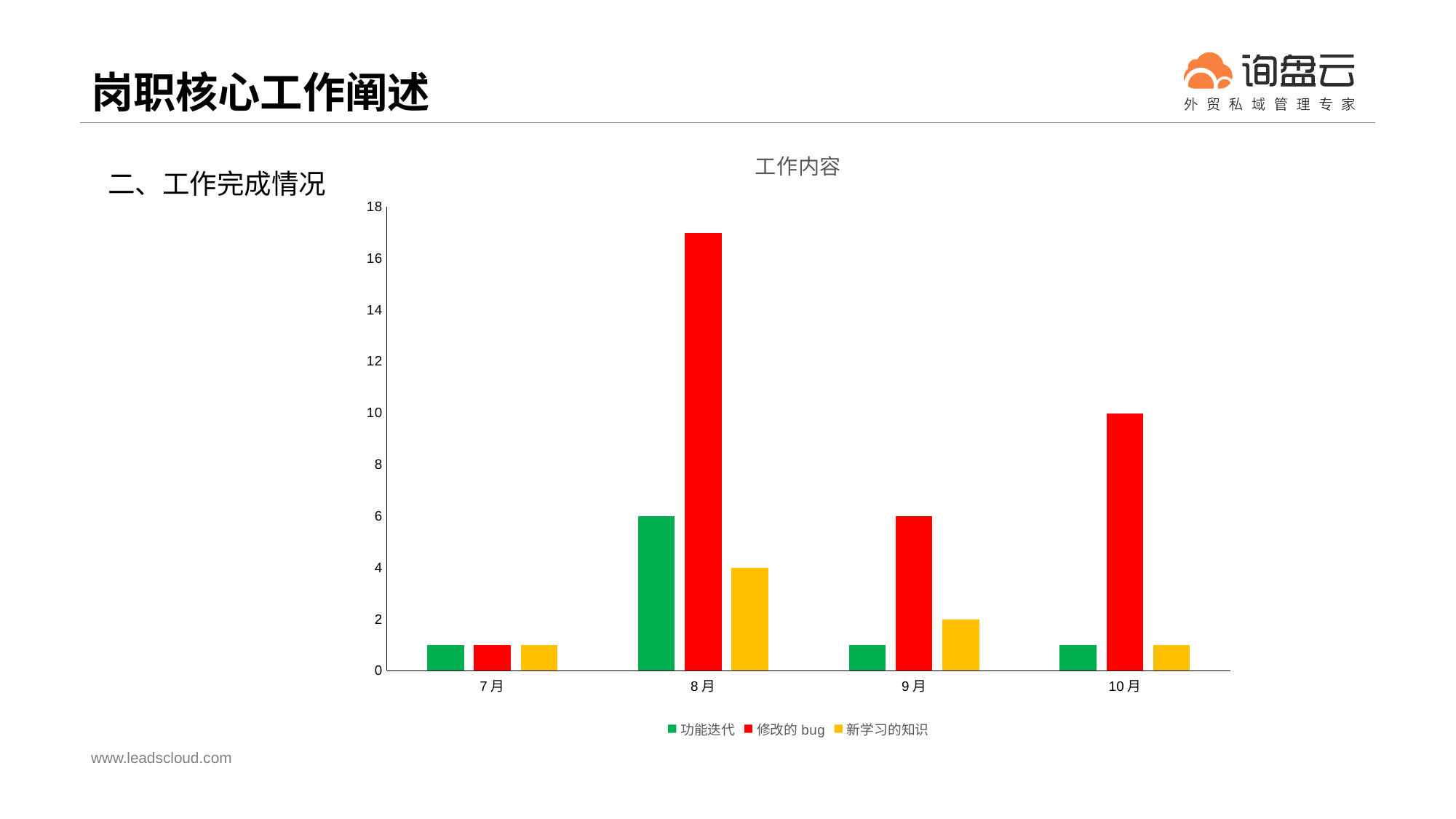

# 岗职核心工作阐述

### Chart: 工作内容

| Category | 功能迭代 | 修改的bug | 新学习的知识 |
|---|---|---|---|
| 7月 | 1.0 | 1.0 | 1.0 |
| 8月 | 6.0 | 17.0 | 4.0 |
| 9月 | 1.0 | 6.0 | 2.0 |
| 10月 | 1.0 | 10.0 | 1.0 |
二、工作完成情况
www.leadscloud.com
12